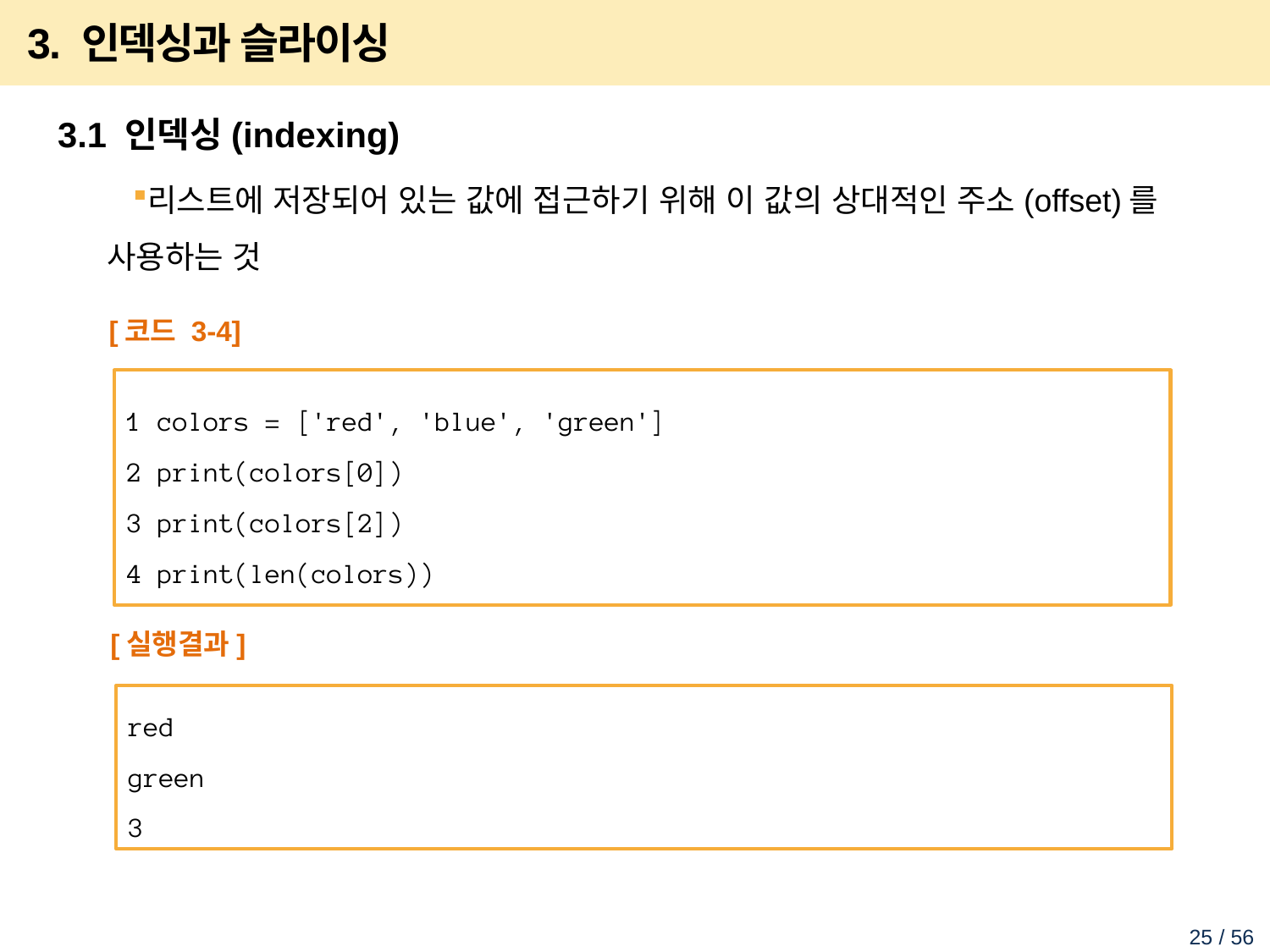

# 3. 인덱싱과 슬라이싱
3.1 인덱싱(indexing)
리스트에 저장되어 있는 값에 접근하기 위해 이 값의 상대적인 주소(offset)를 사용하는 것
[코드 3-4]
1 colors = ['red', 'blue', 'green']
2 print(colors[0])
3 print(colors[2])
4 print(len(colors))
[실행결과]
red
green
3